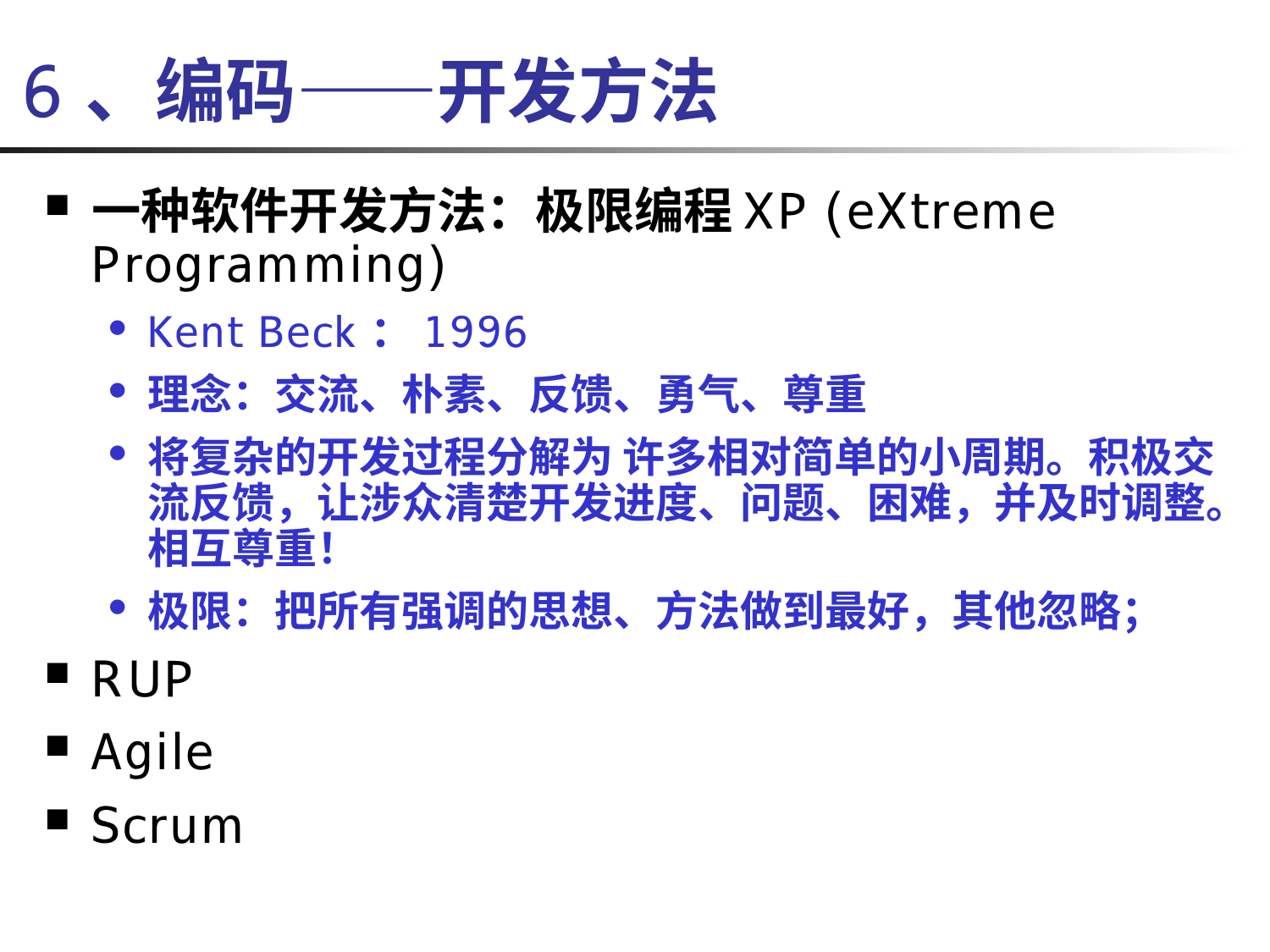

# 6、编码——开发方法
一种软件开发方法：极限编程XP (eXtreme Programming)
Kent Beck：1996
理念：交流、朴素、反馈、勇气、尊重
将复杂的开发过程分解为 许多相对简单的小周期。积极交流反馈，让涉众清楚开发进度、问题、困难，并及时调整。相互尊重！
极限：把所有强调的思想、方法做到最好，其他忽略；
RUP
Agile
Scrum
19